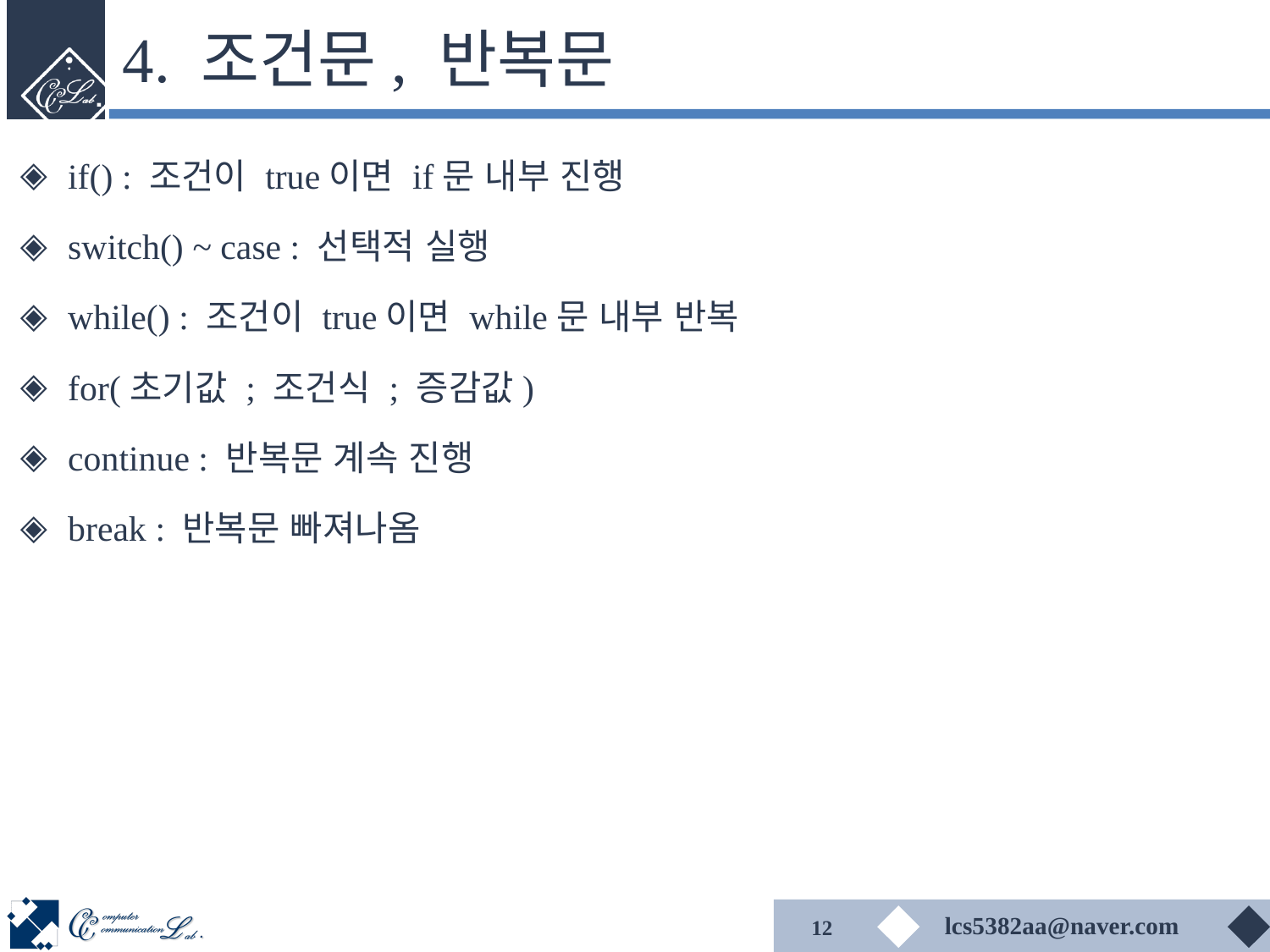

# 4. 조건문, 반복문
if() : 조건이 true이면 if문 내부 진행
switch() ~ case : 선택적 실행
while() : 조건이 true이면 while문 내부 반복
for(초기값 ; 조건식 ; 증감값)
continue : 반복문 계속 진행
break : 반복문 빠져나옴